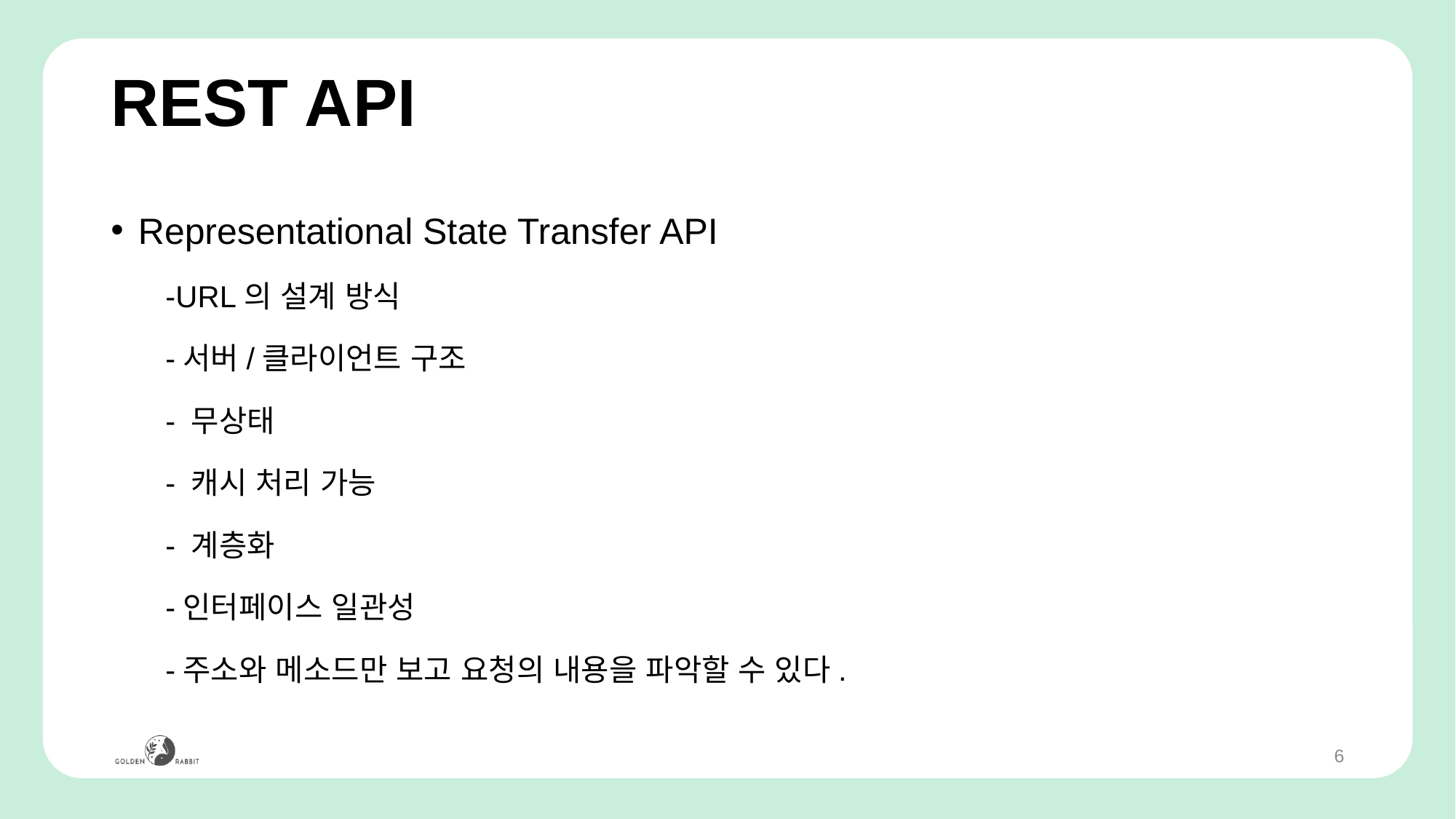

# REST API
Representational State Transfer API
-URL의 설계 방식
-서버/클라이언트 구조
- 무상태
- 캐시 처리 가능
- 계층화
-인터페이스 일관성
-주소와 메소드만 보고 요청의 내용을 파악할 수 있다.
6